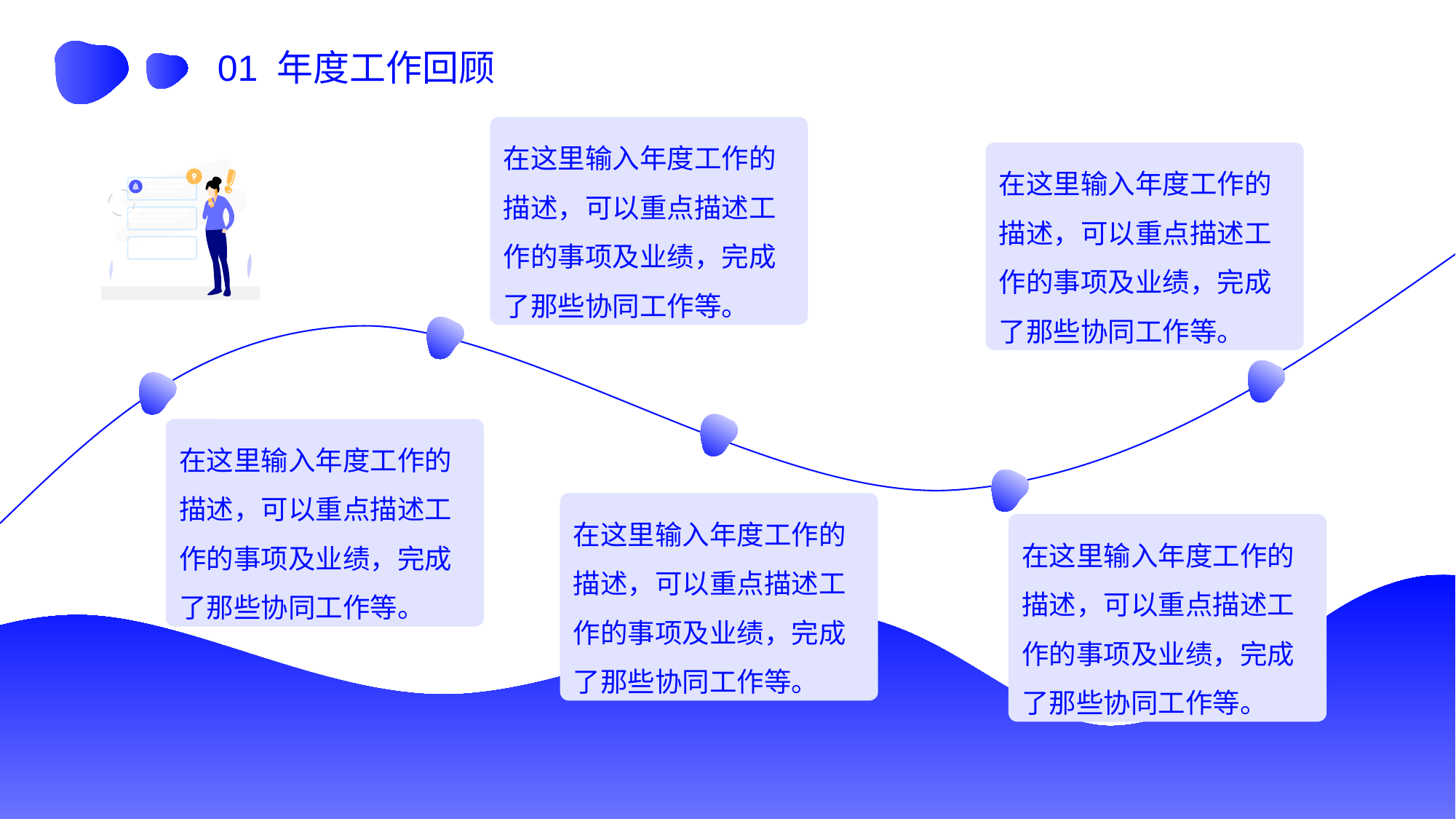

01 年度工作回顾
在这里输入年度工作的描述，可以重点描述工作的事项及业绩，完成了那些协同工作等。
在这里输入年度工作的描述，可以重点描述工作的事项及业绩，完成了那些协同工作等。

在这里输入年度工作的描述，可以重点描述工作的事项及业绩，完成了那些协同工作等。

在这里输入年度工作的描述，可以重点描述工作的事项及业绩，完成了那些协同工作等。
在这里输入年度工作的描述，可以重点描述工作的事项及业绩，完成了那些协同工作等。